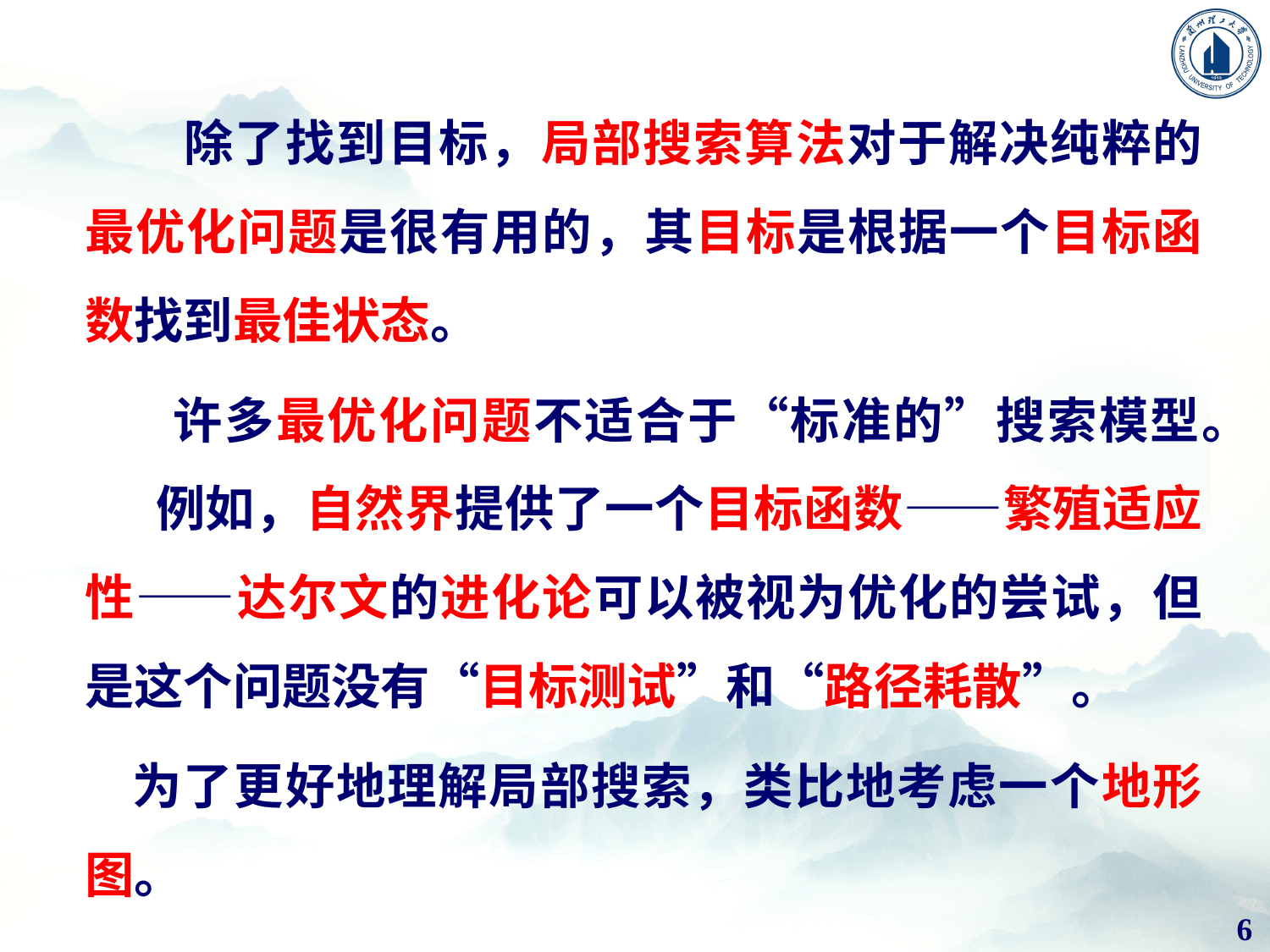

除了找到目标，局部搜索算法对于解决纯粹的最优化问题是很有用的，其目标是根据一个目标函数找到最佳状态。
  许多最优化问题不适合于“标准的”搜索模型。      例如，自然界提供了一个目标函数——繁殖适应性——达尔文的进化论可以被视为优化的尝试，但是这个问题没有“目标测试”和“路径耗散”。
为了更好地理解局部搜索，类比地考虑一个地形图。
6